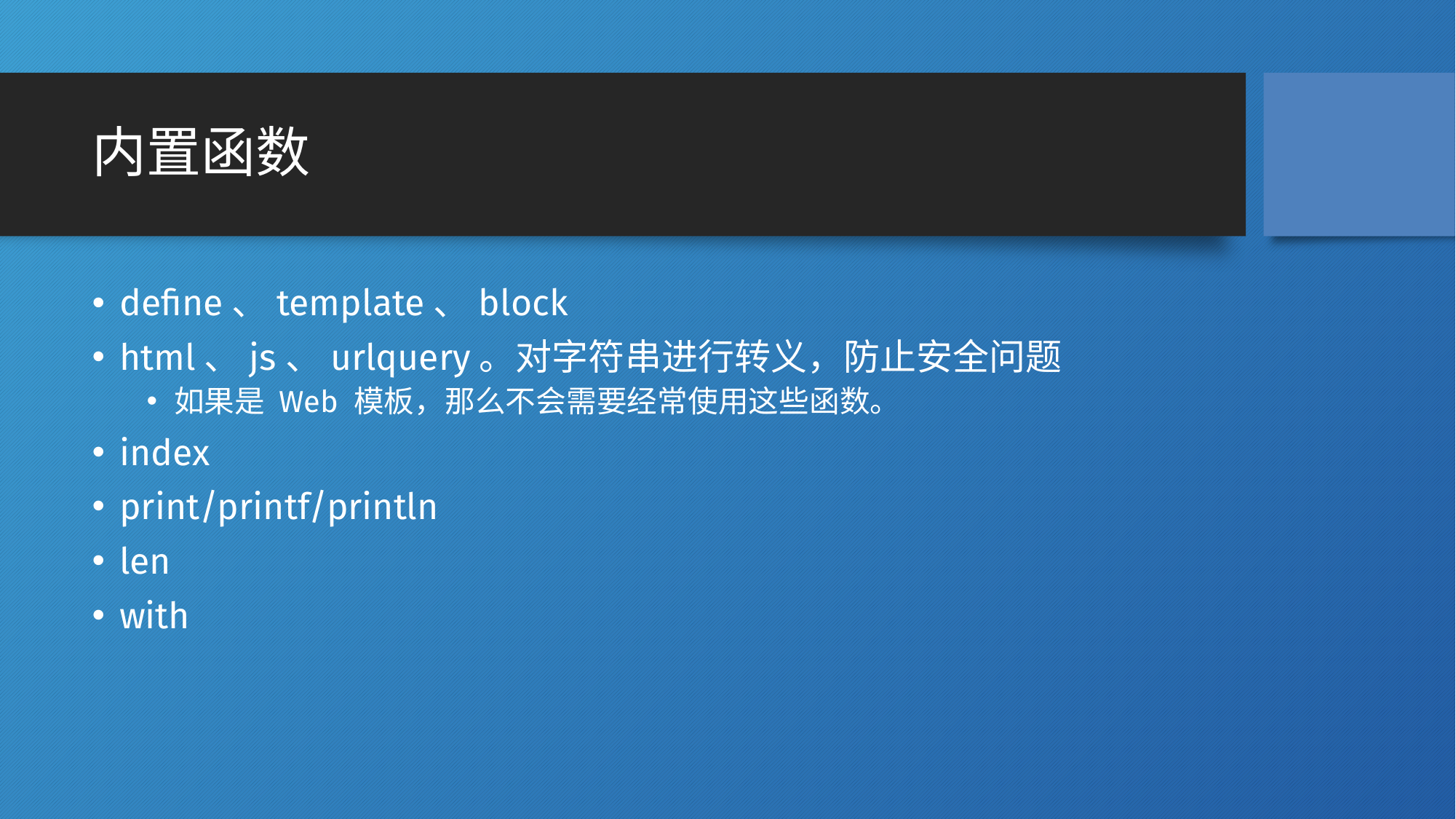

# 内置函数
define、template、block
html、js、urlquery。对字符串进行转义，防止安全问题
如果是 Web 模板，那么不会需要经常使用这些函数。
index
print/printf/println
len
with